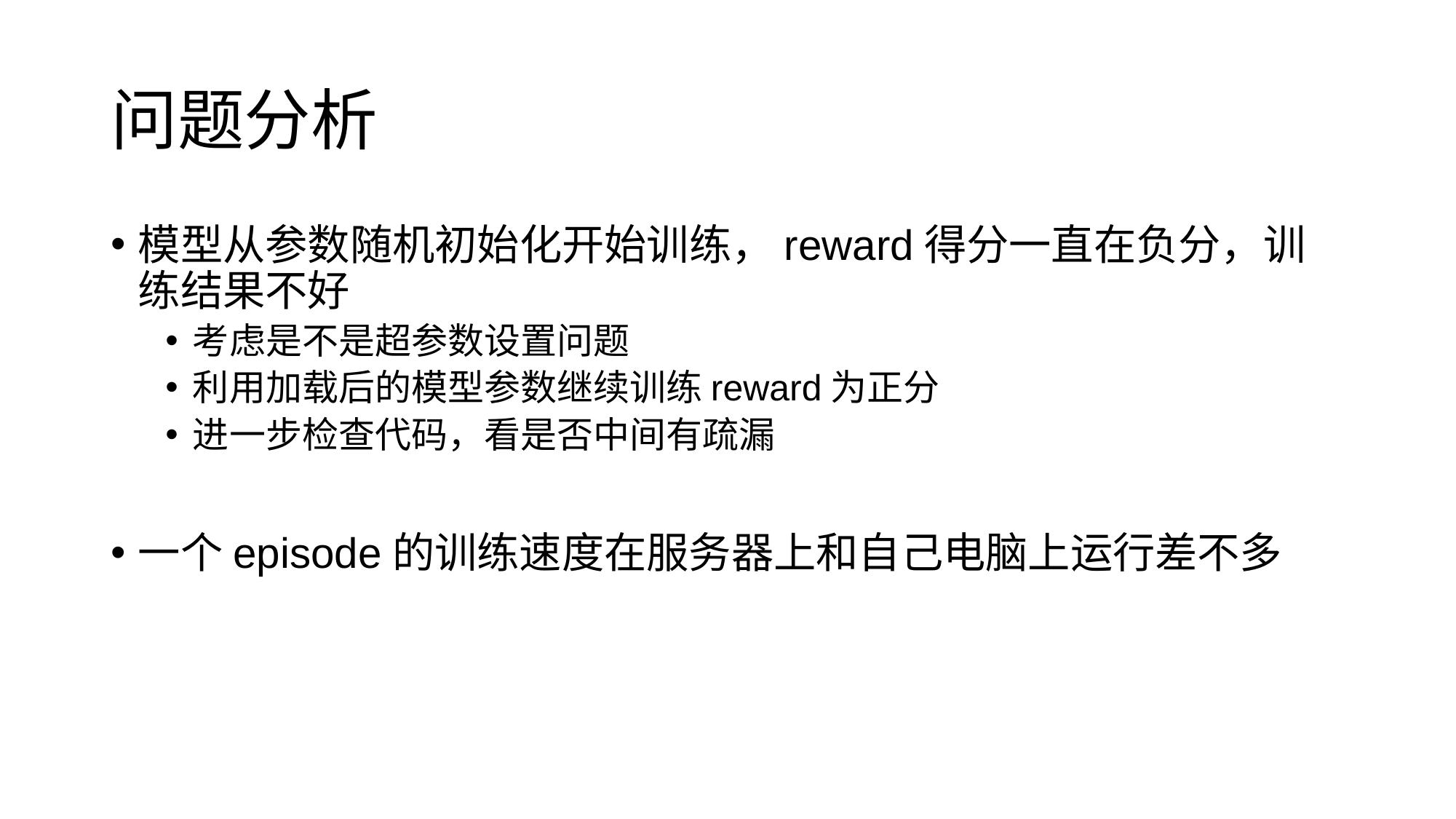

# 问题分析
模型从参数随机初始化开始训练，reward得分一直在负分，训练结果不好
考虑是不是超参数设置问题
利用加载后的模型参数继续训练reward为正分
进一步检查代码，看是否中间有疏漏

一个episode的训练速度在服务器上和自己电脑上运行差不多